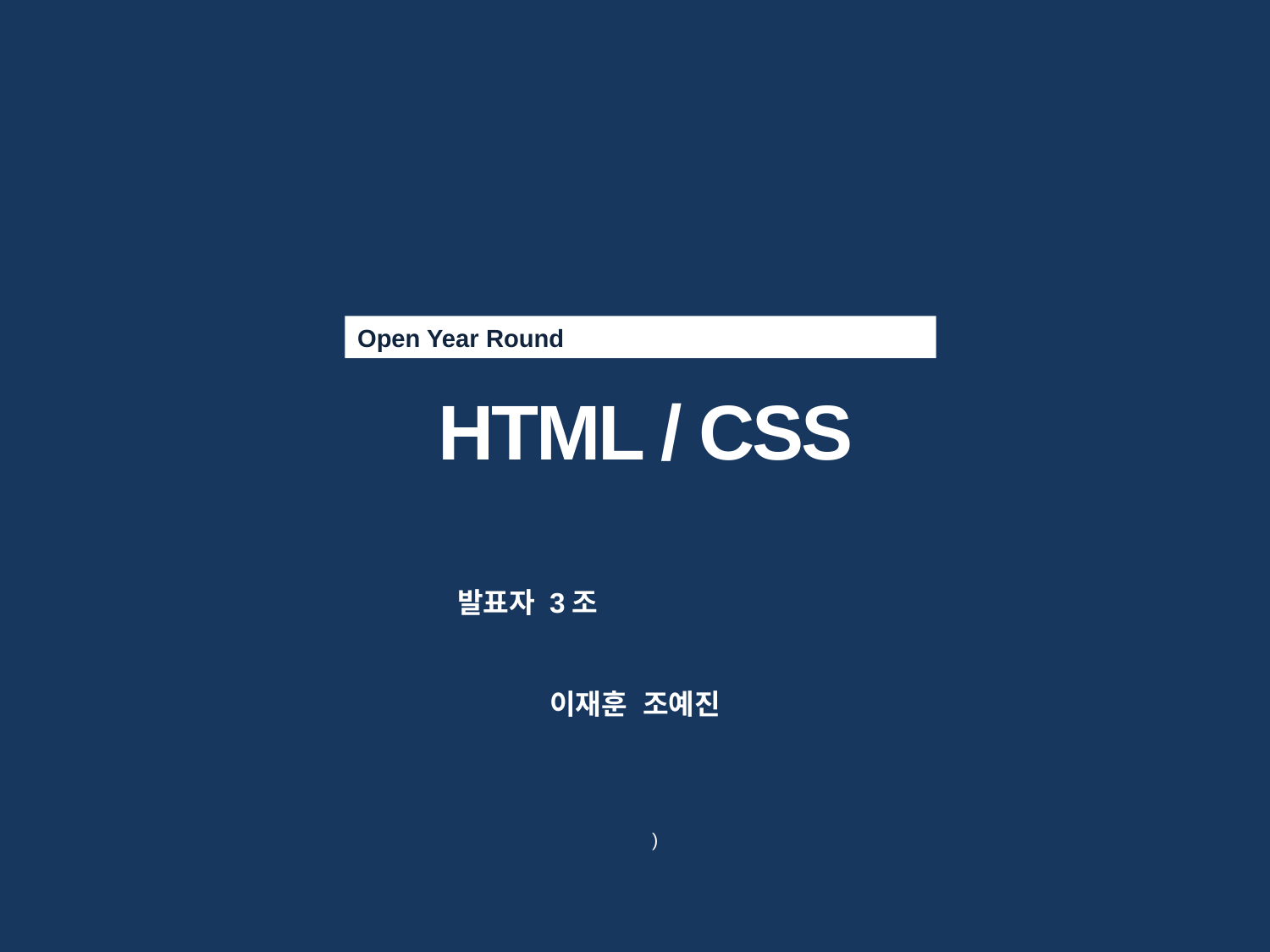

Open Year Round
 HTML / CSS
발표자 3조

이재훈  조예진
)